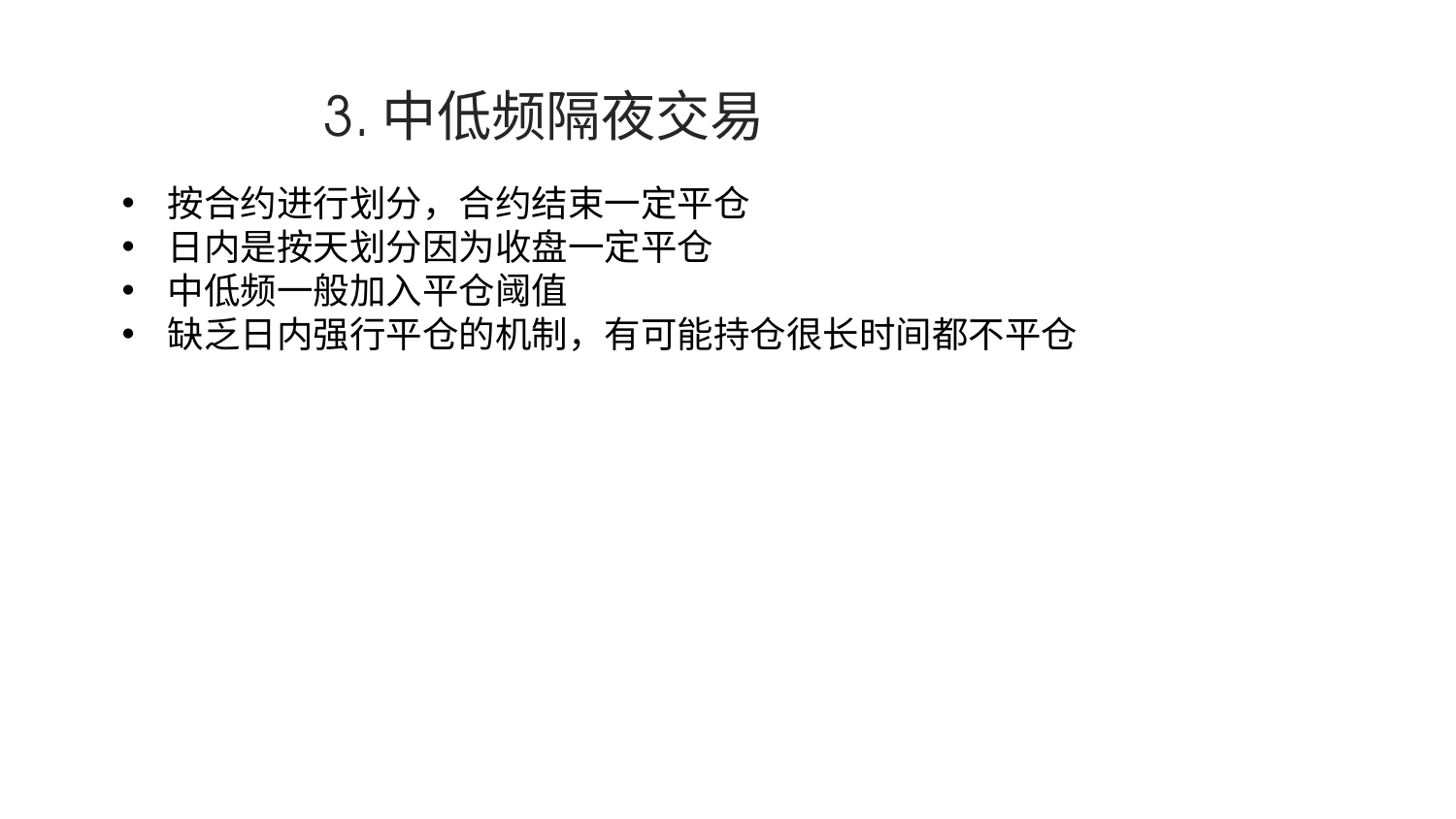

# 3.中低频隔夜交易
按合约进行划分，合约结束一定平仓
日内是按天划分因为收盘一定平仓
中低频一般加入平仓阈值
缺乏日内强行平仓的机制，有可能持仓很长时间都不平仓